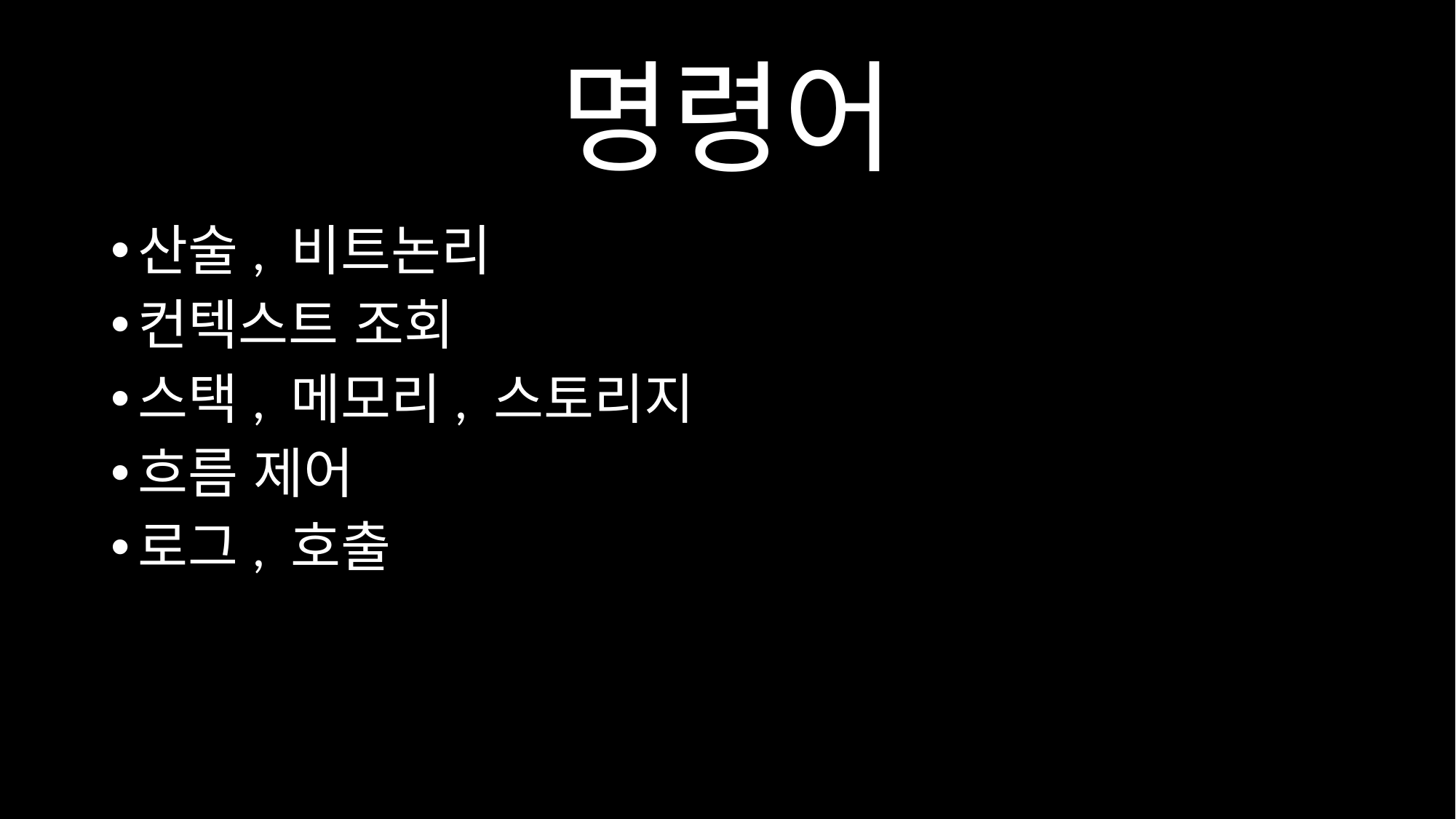

# 명령어
산술, 비트논리
컨텍스트 조회
스택, 메모리, 스토리지
흐름 제어
로그, 호출